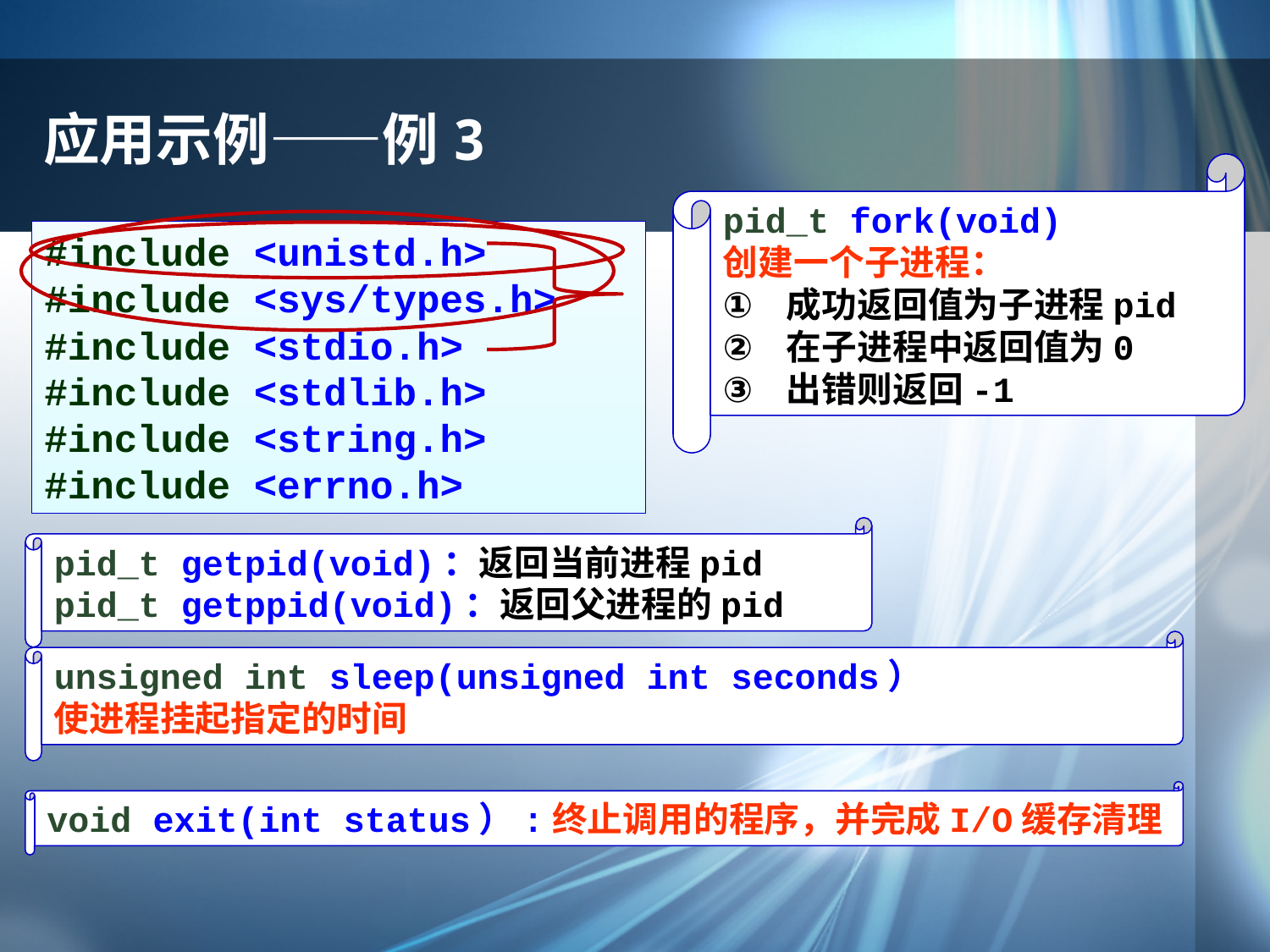

# 应用示例——例3
pid_t fork(void)
创建一个子进程：
成功返回值为子进程pid
在子进程中返回值为0
出错则返回-1

#include <unistd.h>
#include <sys/types.h>
#include <stdio.h>
#include <stdlib.h>
#include <string.h>
#include <errno.h>

pid_t getpid(void)：返回当前进程pid
pid_t getppid(void)：返回父进程的pid
unsigned int sleep(unsigned int seconds）
使进程挂起指定的时间
void exit(int status）:终止调用的程序，并完成I/O缓存清理